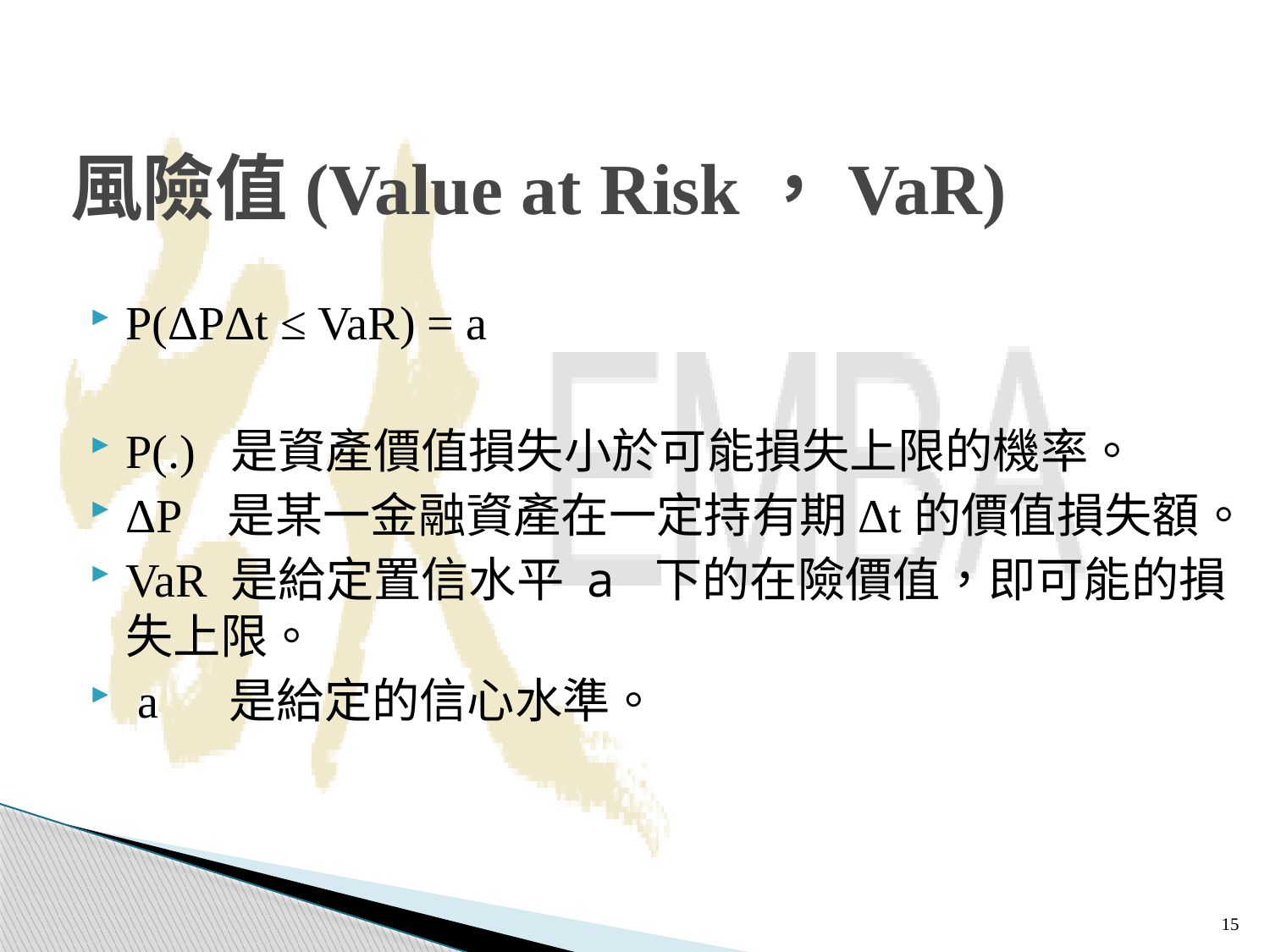

# 風險值(Value at Risk，VaR)
P(ΔPΔt ≤ VaR) = a

P(.)  是資產價值損失小於可能損失上限的機率。
ΔP   是某一金融資產在一定持有期Δt的價值損失額。
VaR 是給定置信水平 a 下的在險價值，即可能的損失上限。
 a     是給定的信心水準。

15